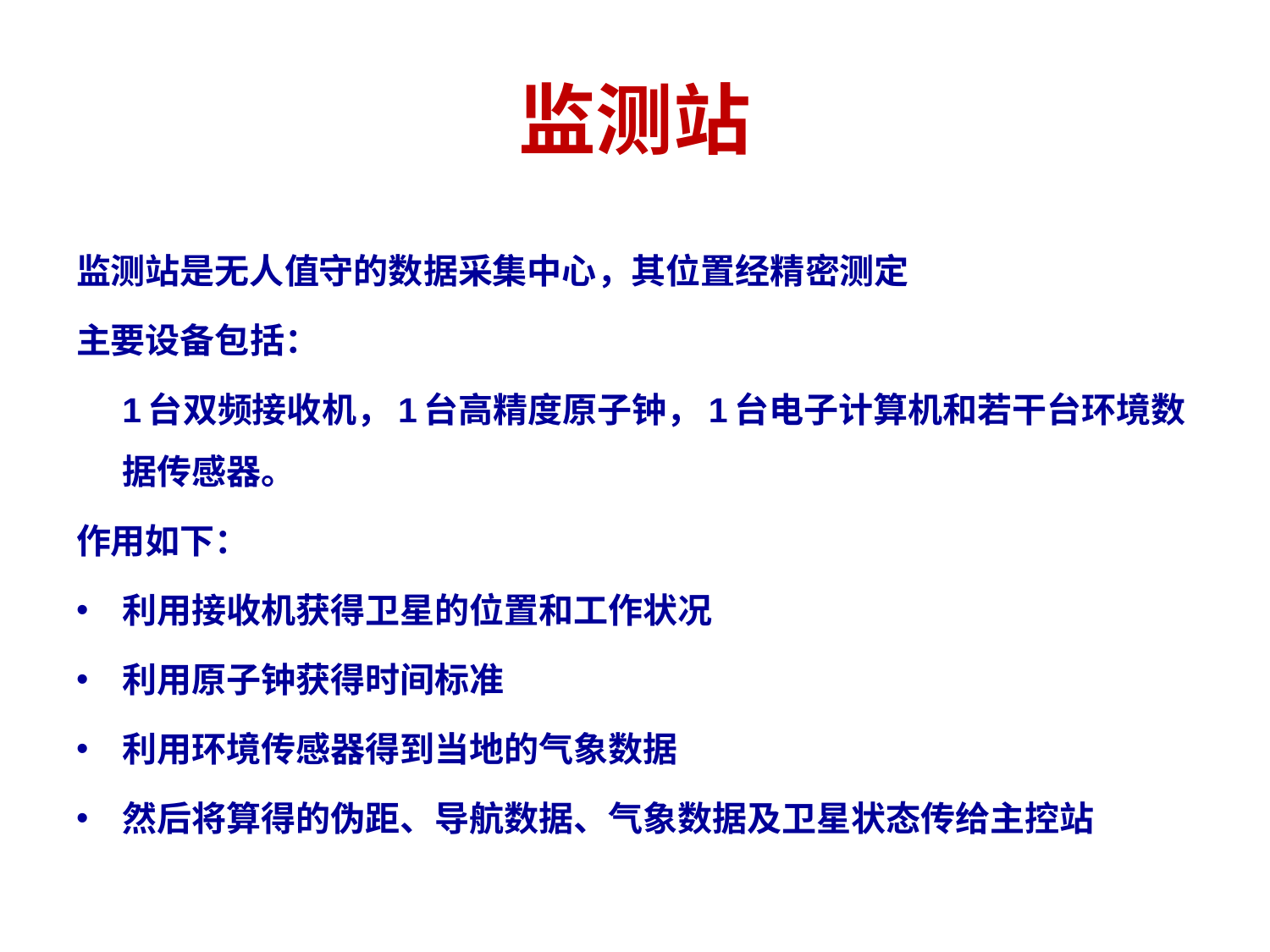

# 监测站
监测站是无人值守的数据采集中心，其位置经精密测定
主要设备包括：
	1台双频接收机，1台高精度原子钟，1台电子计算机和若干台环境数据传感器。
作用如下：
利用接收机获得卫星的位置和工作状况
利用原子钟获得时间标准
利用环境传感器得到当地的气象数据
然后将算得的伪距、导航数据、气象数据及卫星状态传给主控站